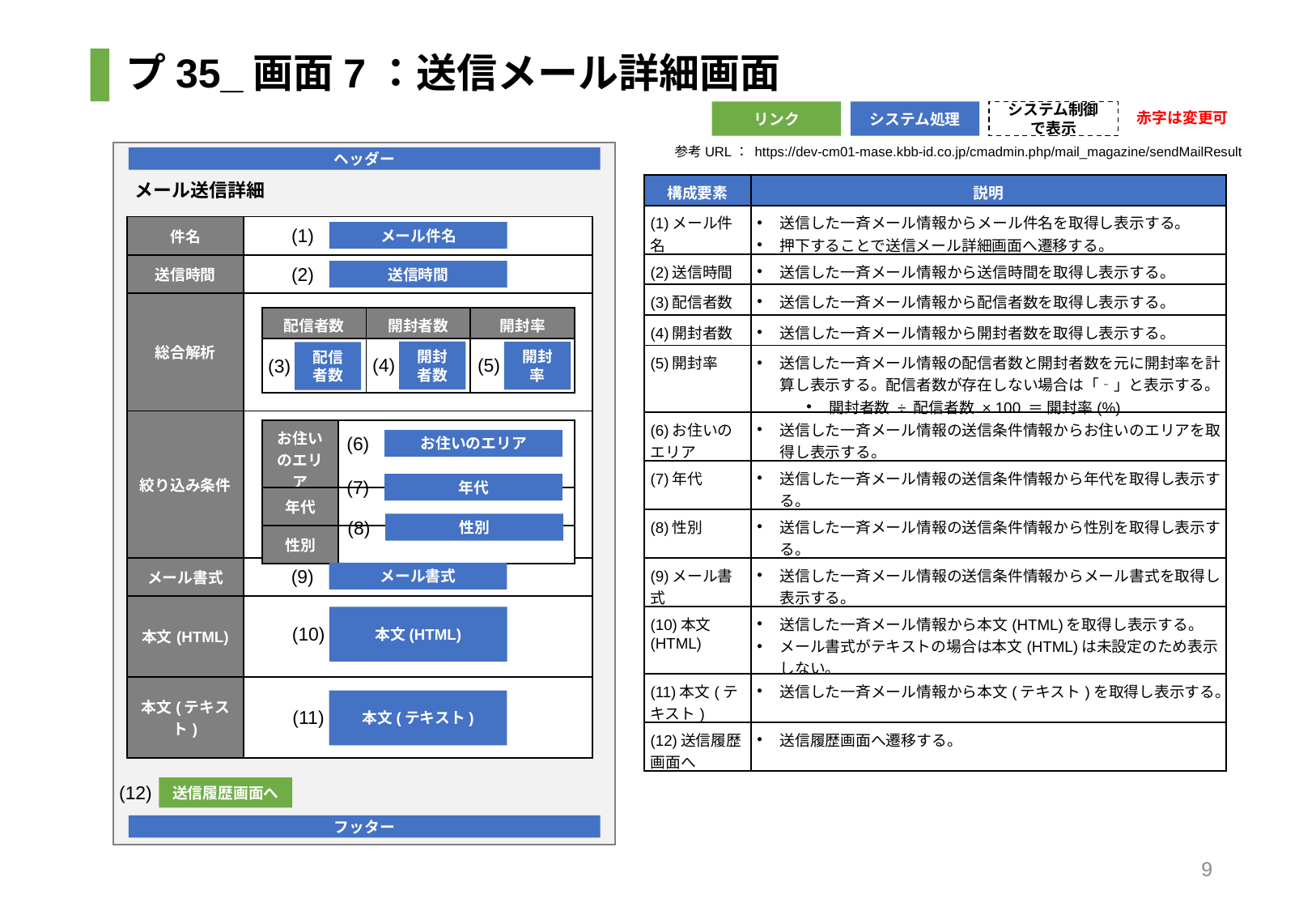

# プ35_画面7：送信メール詳細画面
赤字は変更可
リンク
システム処理
システム制御で表示
参考URL： https://dev-cm01-mase.kbb-id.co.jp/cmadmin.php/mail_magazine/sendMailResult

ヘッダー
メール送信詳細
| 構成要素 | 説明 |
| --- | --- |
| (1)メール件名 | 送信した一斉メール情報からメール件名を取得し表示する。 押下することで送信メール詳細画面へ遷移する。 |
| (2)送信時間 | 送信した一斉メール情報から送信時間を取得し表示する。 |
| (3)配信者数 | 送信した一斉メール情報から配信者数を取得し表示する。 |
| (4)開封者数 | 送信した一斉メール情報から開封者数を取得し表示する。 |
| (5)開封率 | 送信した一斉メール情報の配信者数と開封者数を元に開封率を計算し表示する。配信者数が存在しない場合は「‐」と表示する。 開封者数 ÷ 配信者数 × 100 ＝ 開封率(%) |
| (6)お住いのエリア | 送信した一斉メール情報の送信条件情報からお住いのエリアを取得し表示する。 |
| (7)年代 | 送信した一斉メール情報の送信条件情報から年代を取得し表示する。 |
| (8)性別 | 送信した一斉メール情報の送信条件情報から性別を取得し表示する。 |
| (9)メール書式 | 送信した一斉メール情報の送信条件情報からメール書式を取得し表示する。 |
| (10)本文(HTML) | 送信した一斉メール情報から本文(HTML)を取得し表示する。 メール書式がテキストの場合は本文(HTML)は未設定のため表示しない。 |
| (11)本文(テキスト) | 送信した一斉メール情報から本文(テキスト)を取得し表示する。 |
| (12)送信履歴画面へ | 送信履歴画面へ遷移する。 |
| 件名 |  |
| --- | --- |
| 送信時間 |  |
| 総合解析 |  |
| 絞り込み条件 |  |
| メール書式 |  |
| 本文(HTML) |  |
| 本文(テキスト) |  |
(1)
メール件名
(2)
送信時間
| 配信者数 | 開封者数 | 開封率 |
| --- | --- | --- |
|  |  |  |
開封者数
開封率
配信者数
(4)
(5)
(3)
| お住いのエリア |  |
| --- | --- |
| 年代 |  |
| 性別 |  |
(6)
お住いのエリア
(7)
年代
(8)
性別
(9)
メール書式
本文(HTML)
(10)
本文(テキスト)
(11)
(12)
送信履歴画面へ
フッター
9